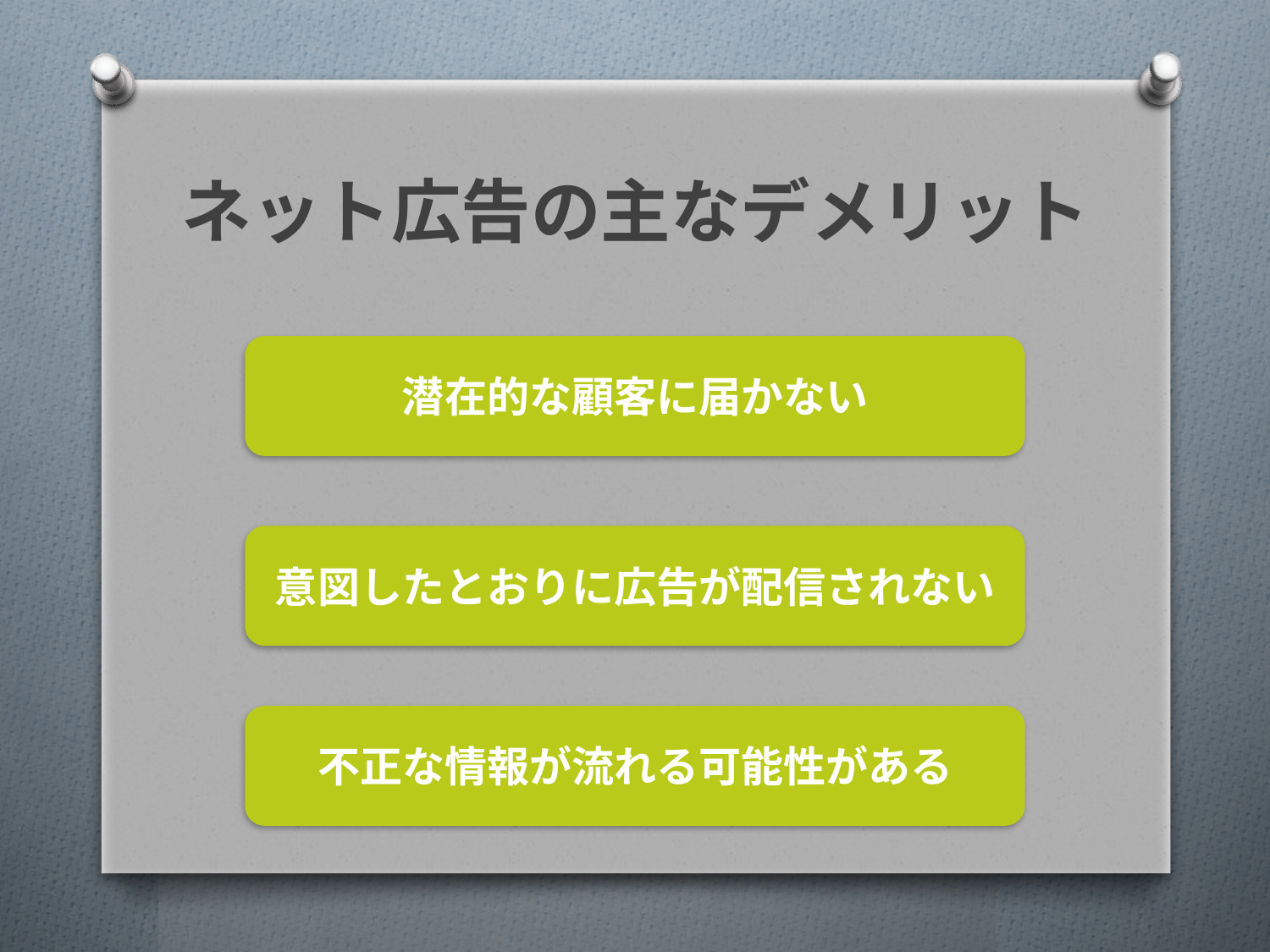

# ネット広告の主なデメリット
潜在的な顧客に届かない
意図したとおりに広告が配信されない
不正な情報が流れる可能性がある